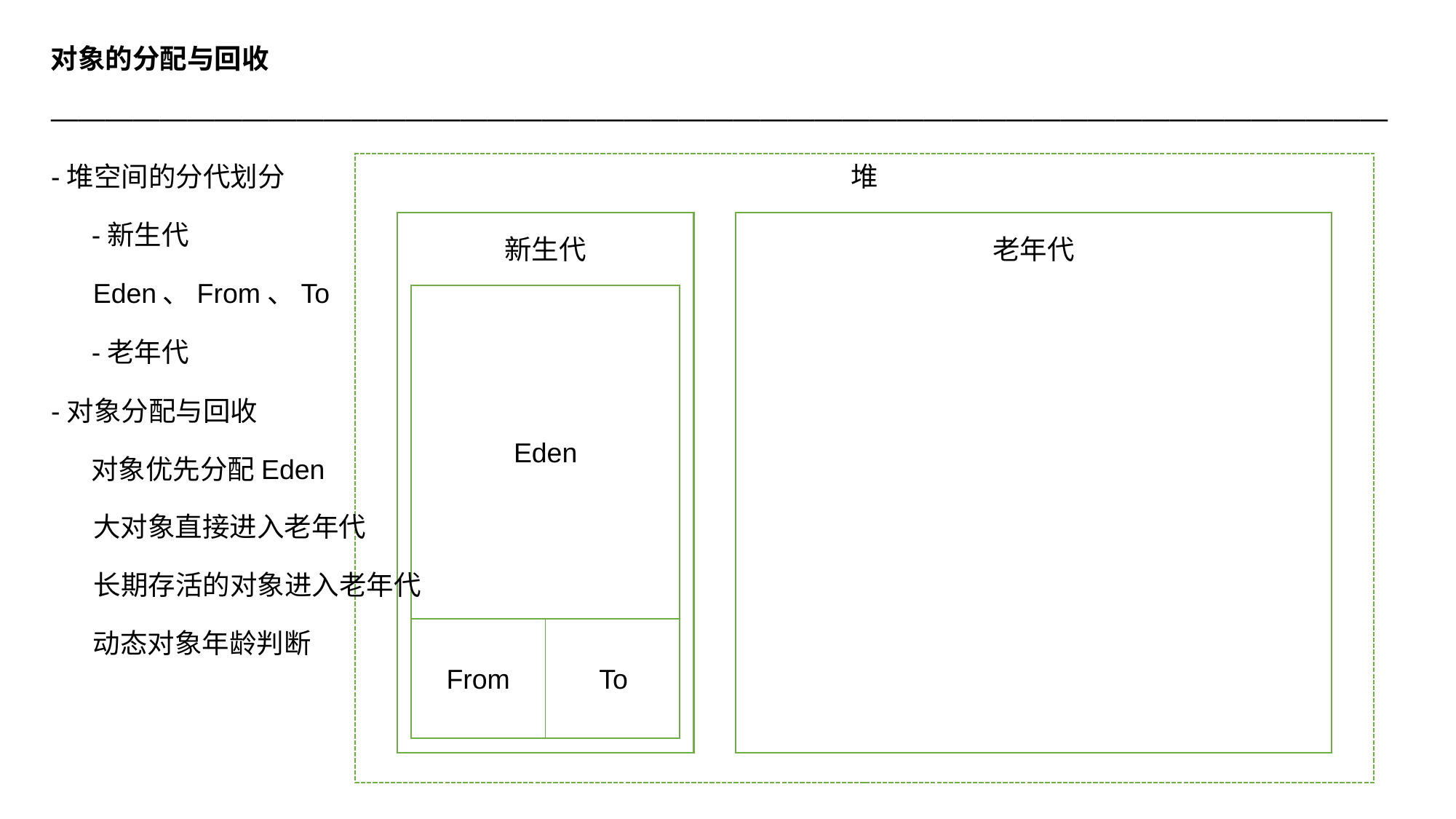

对象的分配与回收
—————————————————————————————————————————————————

堆
-堆空间的分代划分
-新生代

新生代
老年代
Eden、From、To

-老年代
-对象分配与回收
Eden
对象优先分配Eden
大对象直接进入老年代
长期存活的对象进入老年代
动态对象年龄判断
From
To